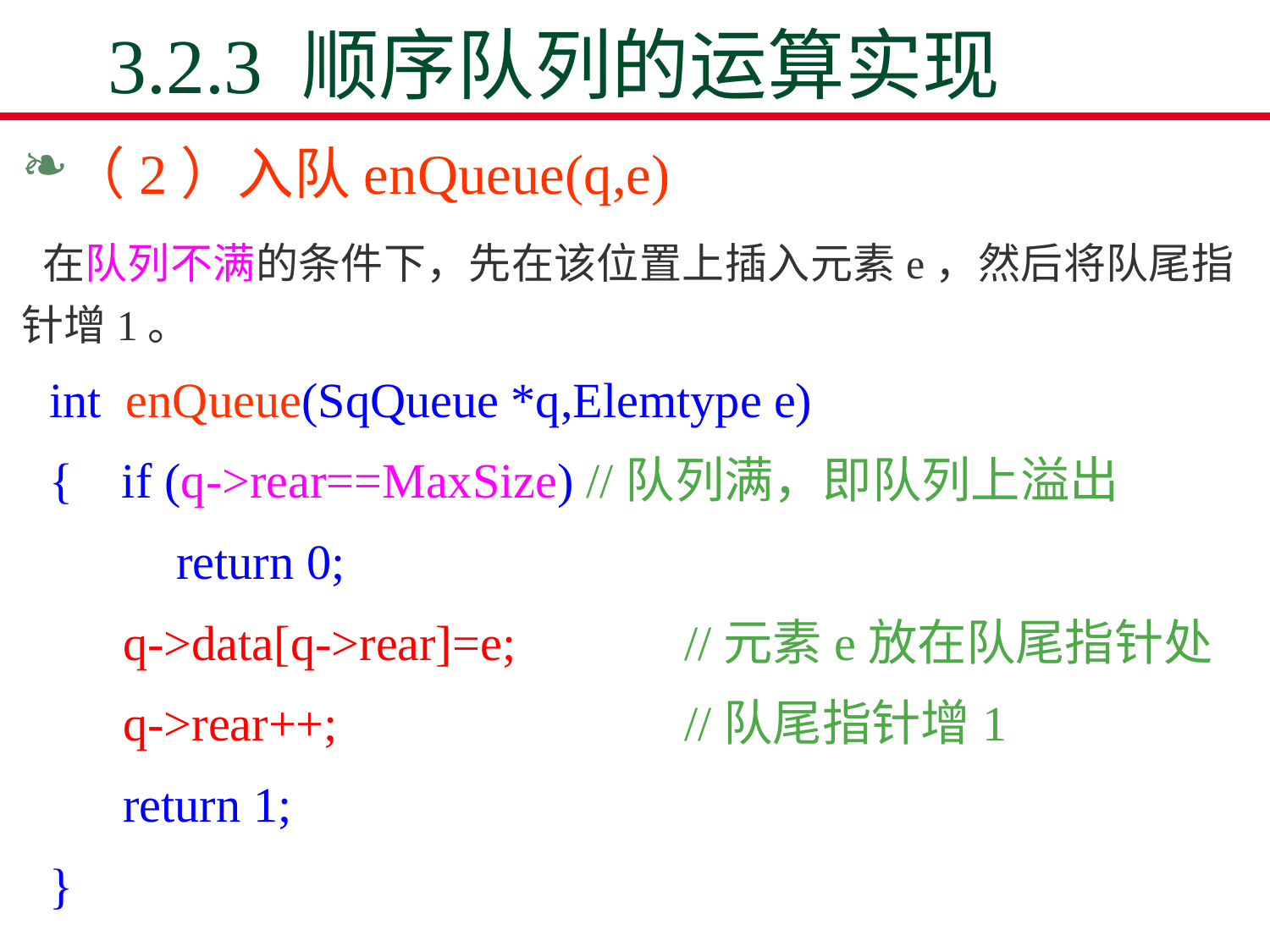

# 3.2.3 顺序队列的运算实现
（2）入队enQueue(q,e)
 在队列不满的条件下，先在该位置上插入元素e，然后将队尾指针增1。
int  enQueue(SqQueue *q,Elemtype e)
{    if (q->rear==MaxSize) //队列满，即队列上溢出
	return 0;
      q->data[q->rear]=e;	   	//元素e放在队尾指针处
      q->rear++;		   	//队尾指针增1
      return 1;
}